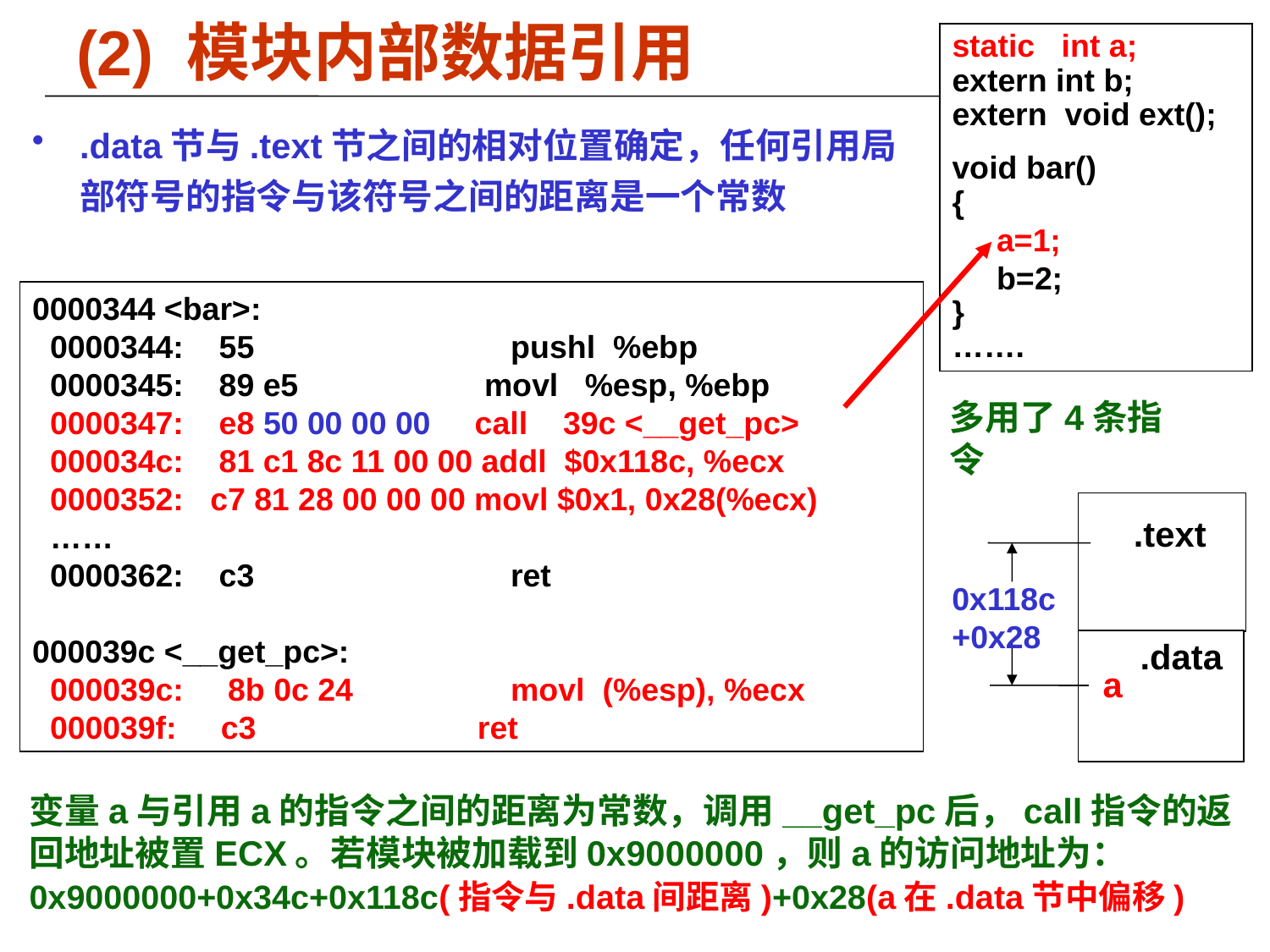

(2) 模块内部数据引用
static   int a;
extern int b;
extern  void ext();

void bar()
{
     a=1;
     b=2;
}
…….
.data节与.text节之间的相对位置确定，任何引用局部符号的指令与该符号之间的距离是一个常数

0000344 <bar>:
  0000344:    55	    	           pushl  %ebp
  0000345:    89 e5                     movl   %esp, %ebp
  0000347:    e8 50 00 00 00     call    39c <__get_pc>
  000034c:    81 c1 8c 11 00 00 addl  $0x118c, %ecx
  0000352:   c7 81 28 00 00 00 movl $0x1, 0x28(%ecx)
  ……
  0000362:    c3		           ret

000039c <__get_pc>:
  000039c:     8b 0c 24 	           movl  (%esp), %ecx
  000039f:     c3                         ret
多用了4条指令

.text
.data

a

0x118c
+0x28

变量a与引用a的指令之间的距离为常数，调用__get_pc后，call指令的返回地址被置ECX。若模块被加载到0x9000000，则a的访问地址为：
0x9000000+0x34c+0x118c(指令与.data间距离)+0x28(a在.data节中偏移)